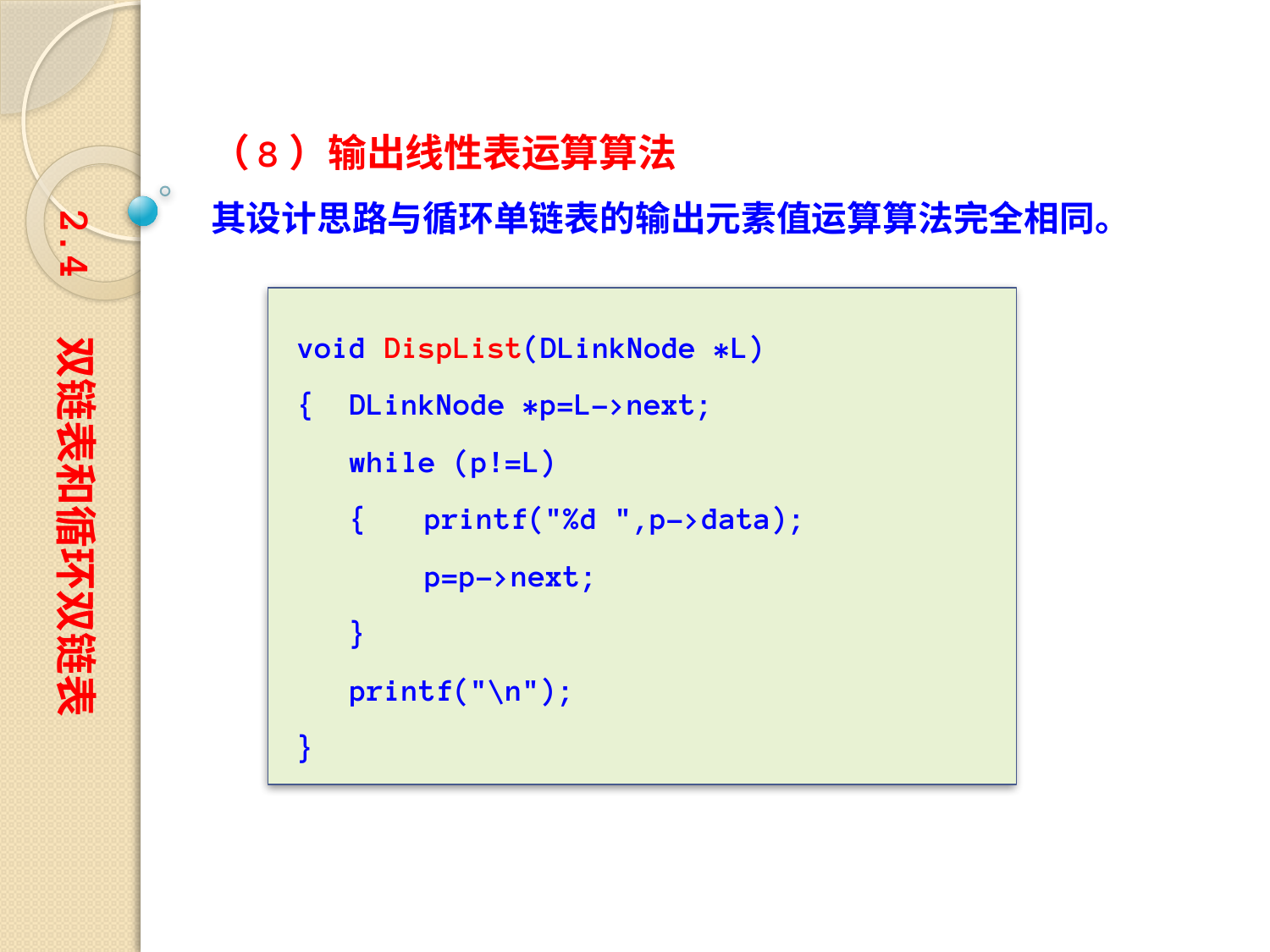

（8）输出线性表运算算法
其设计思路与循环单链表的输出元素值运算算法完全相同。
2.4  双链表和循环双链表
void DispList(DLinkNode *L)
{  DLinkNode *p=L->next;
   while (p!=L)
   {	printf("%d ",p->data);
	p=p->next;
   }
   printf("\n");
}